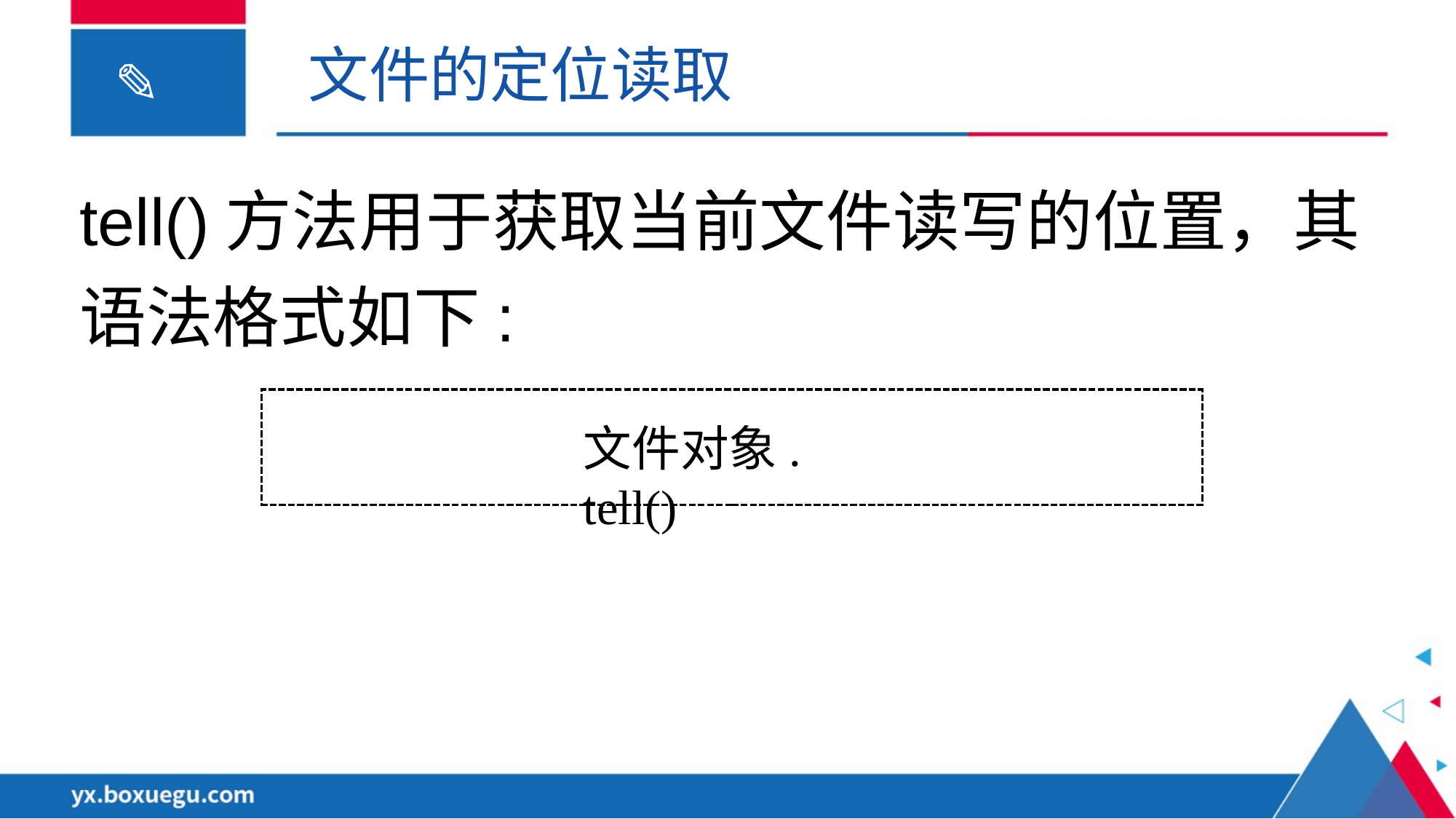

文件的定位读取
tell()方法用于获取当前文件读写的位置，其语法格式如下:

文件对象. tell()